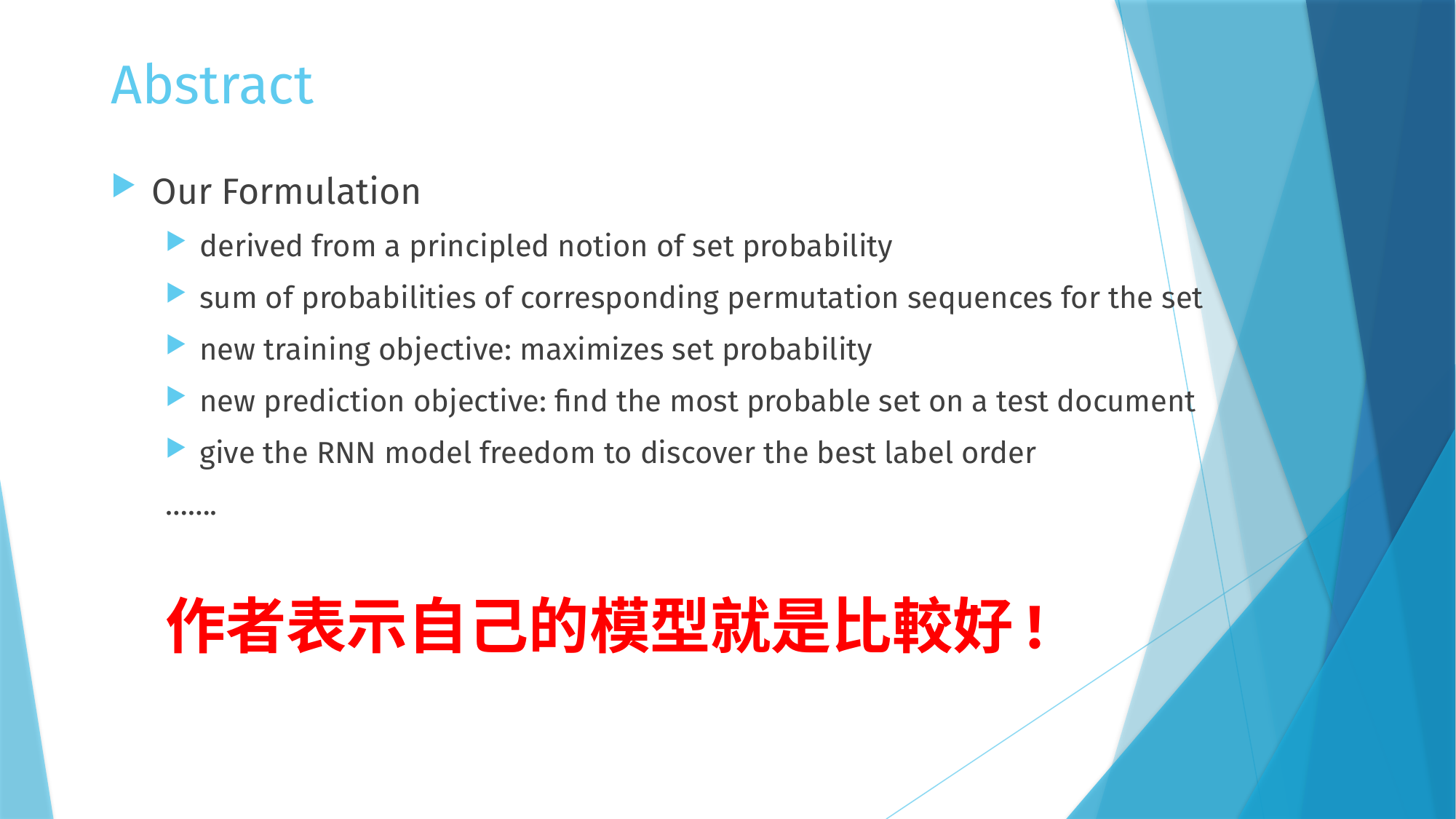

# Abstract
Our Formulation
derived from a principled notion of set probability
sum of probabilities of corresponding permutation sequences for the set
new training objective: maximizes set probability
new prediction objective: find the most probable set on a test document
give the RNN model freedom to discover the best label order
…….

作者表示自己的模型就是比較好!